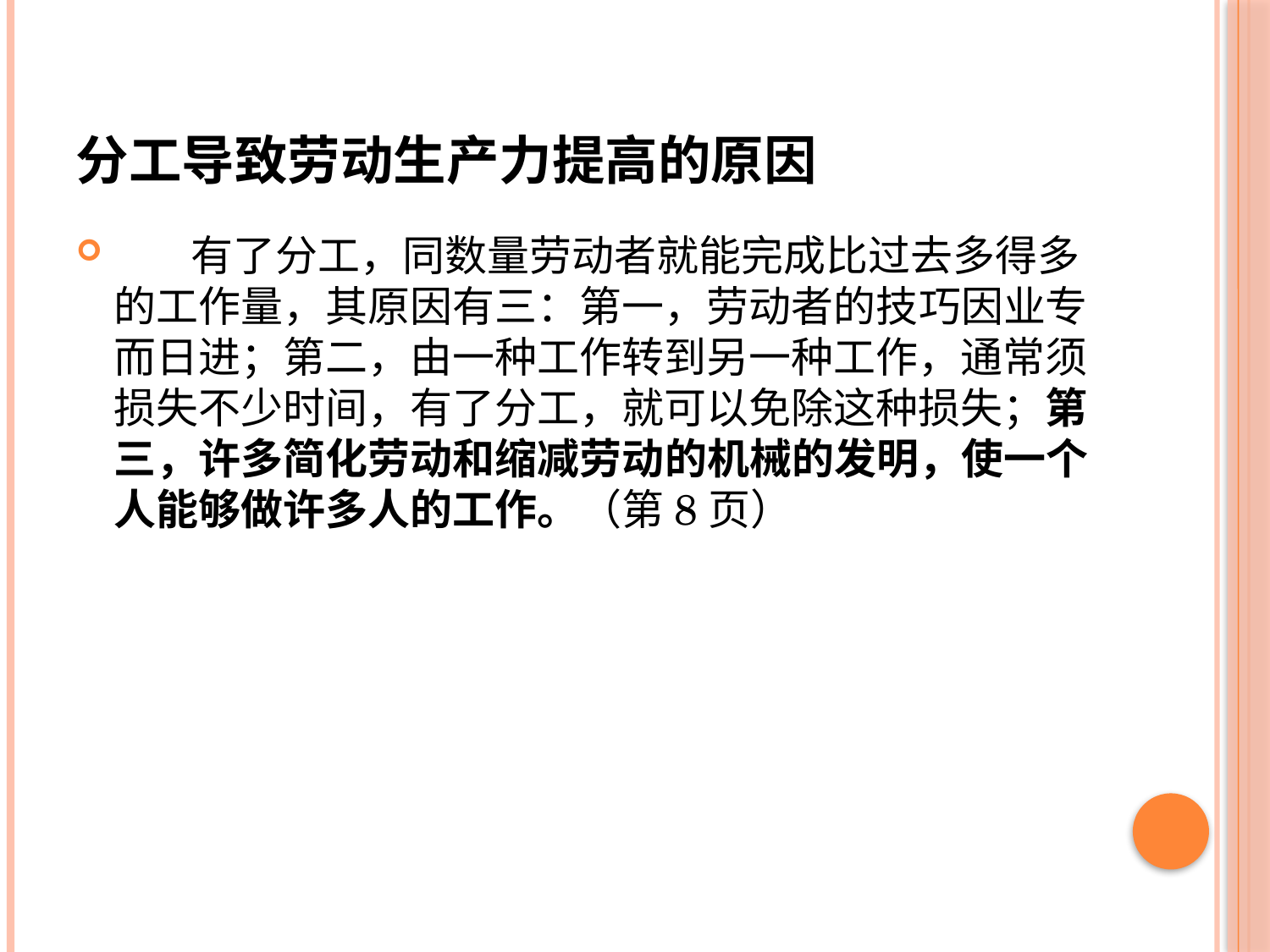

# 分工导致劳动生产力提高的原因
       有了分工，同数量劳动者就能完成比过去多得多的工作量，其原因有三：第一，劳动者的技巧因业专而日进；第二，由一种工作转到另一种工作，通常须损失不少时间，有了分工，就可以免除这种损失；第三，许多简化劳动和缩减劳动的机械的发明，使一个人能够做许多人的工作。（第8页）